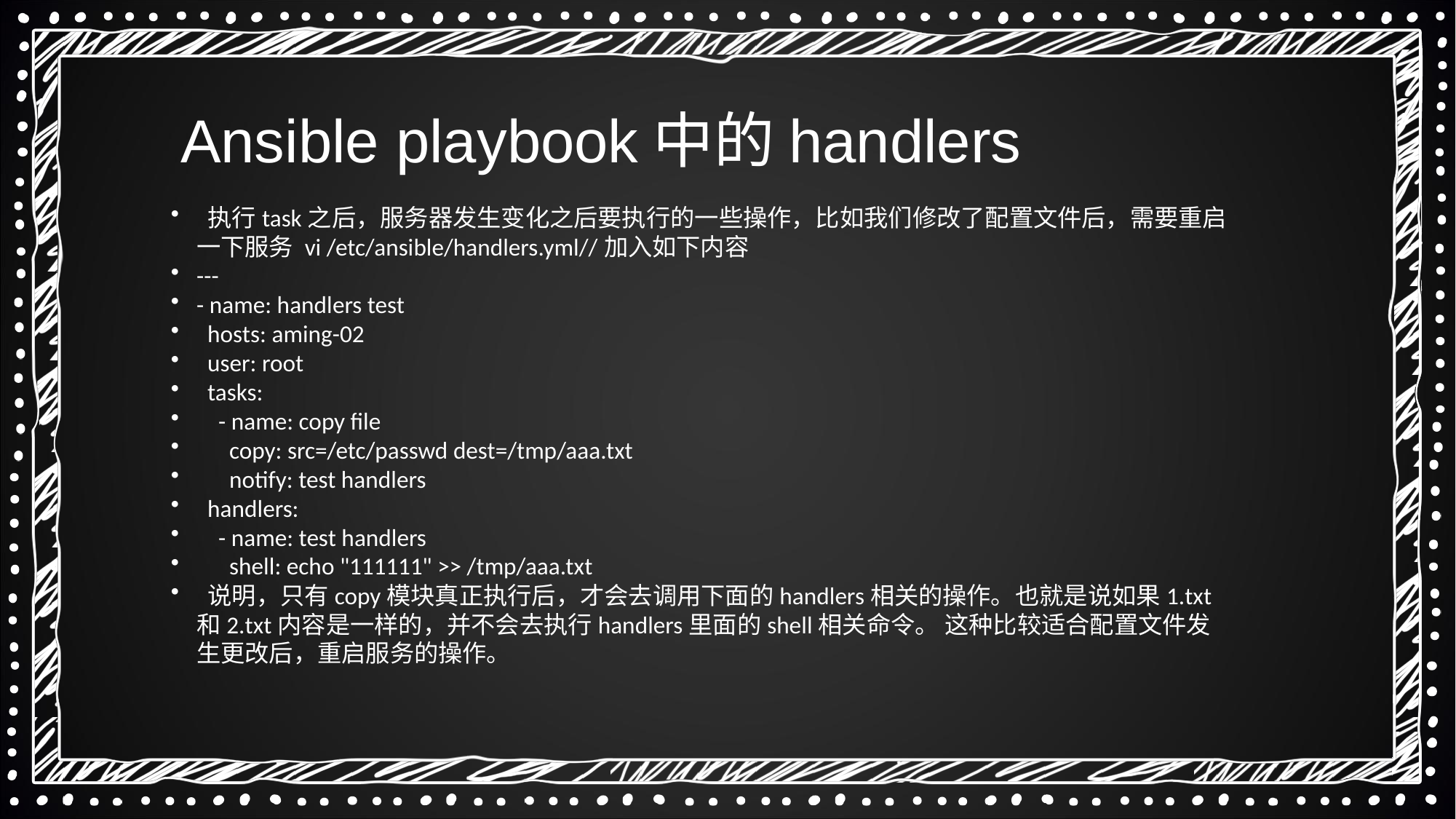

Ansible playbook中的handlers
 执行task之后，服务器发生变化之后要执行的一些操作，比如我们修改了配置文件后，需要重启一下服务 vi /etc/ansible/handlers.yml//加入如下内容
---
- name: handlers test
  hosts: aming-02
  user: root
  tasks:
    - name: copy file
      copy: src=/etc/passwd dest=/tmp/aaa.txt
      notify: test handlers
  handlers:
    - name: test handlers
      shell: echo "111111" >> /tmp/aaa.txt
 说明，只有copy模块真正执行后，才会去调用下面的handlers相关的操作。也就是说如果1.txt和2.txt内容是一样的，并不会去执行handlers里面的shell相关命令。 这种比较适合配置文件发生更改后，重启服务的操作。